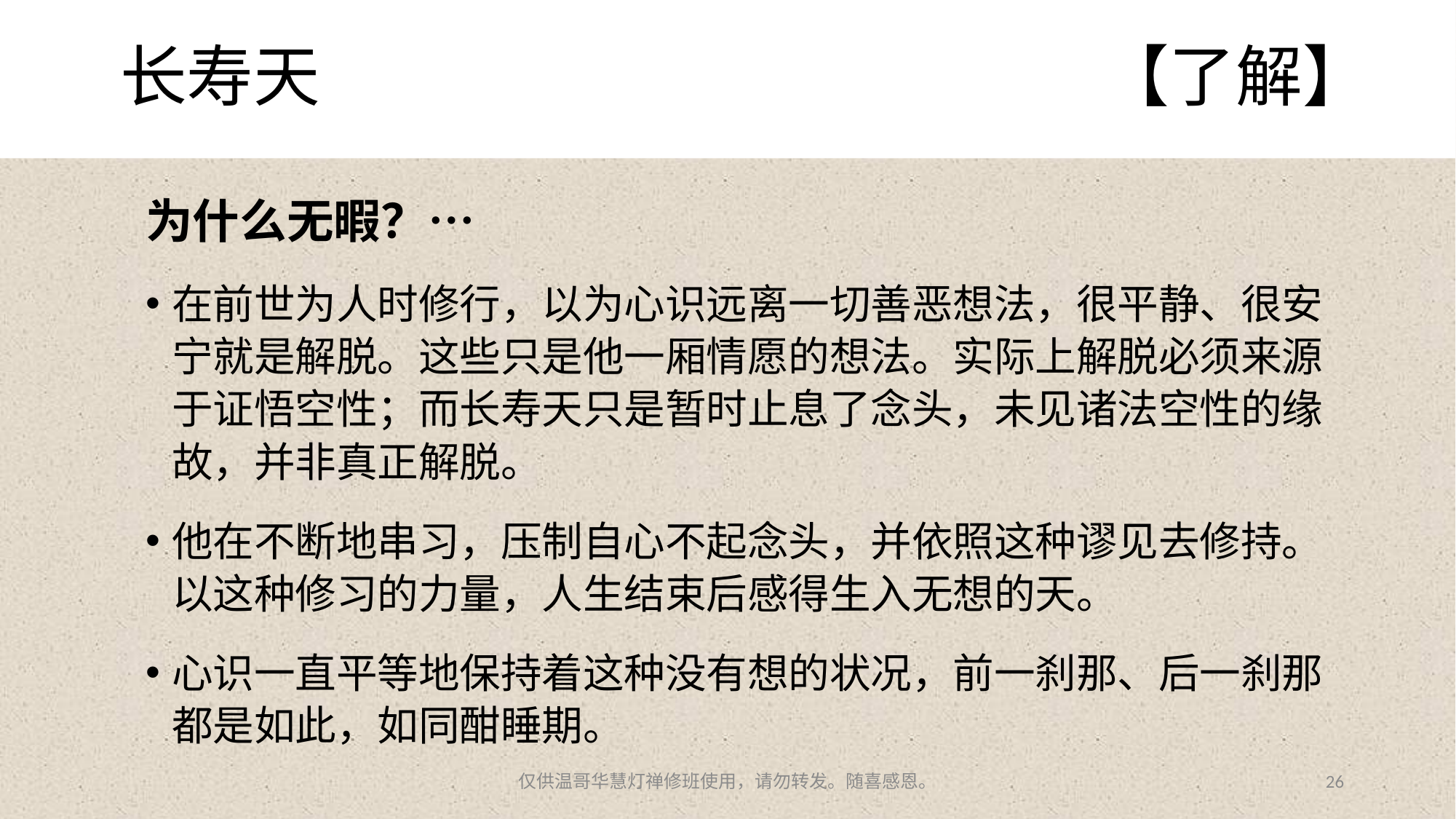

# 长寿天								【了解】
为什么无暇？…
在前世为人时修行，以为心识远离一切善恶想法，很平静、很安宁就是解脱。这些只是他一厢情愿的想法。实际上解脱必须来源于证悟空性；而长寿天只是暂时止息了念头，未见诸法空性的缘故，并非真正解脱。
他在不断地串习，压制自心不起念头，并依照这种谬见去修持。以这种修习的力量，人生结束后感得生入无想的天。
心识一直平等地保持着这种没有想的状况，前一刹那、后一刹那都是如此，如同酣睡期。

仅供温哥华慧灯禅修班使用，请勿转发。随喜感恩。
26